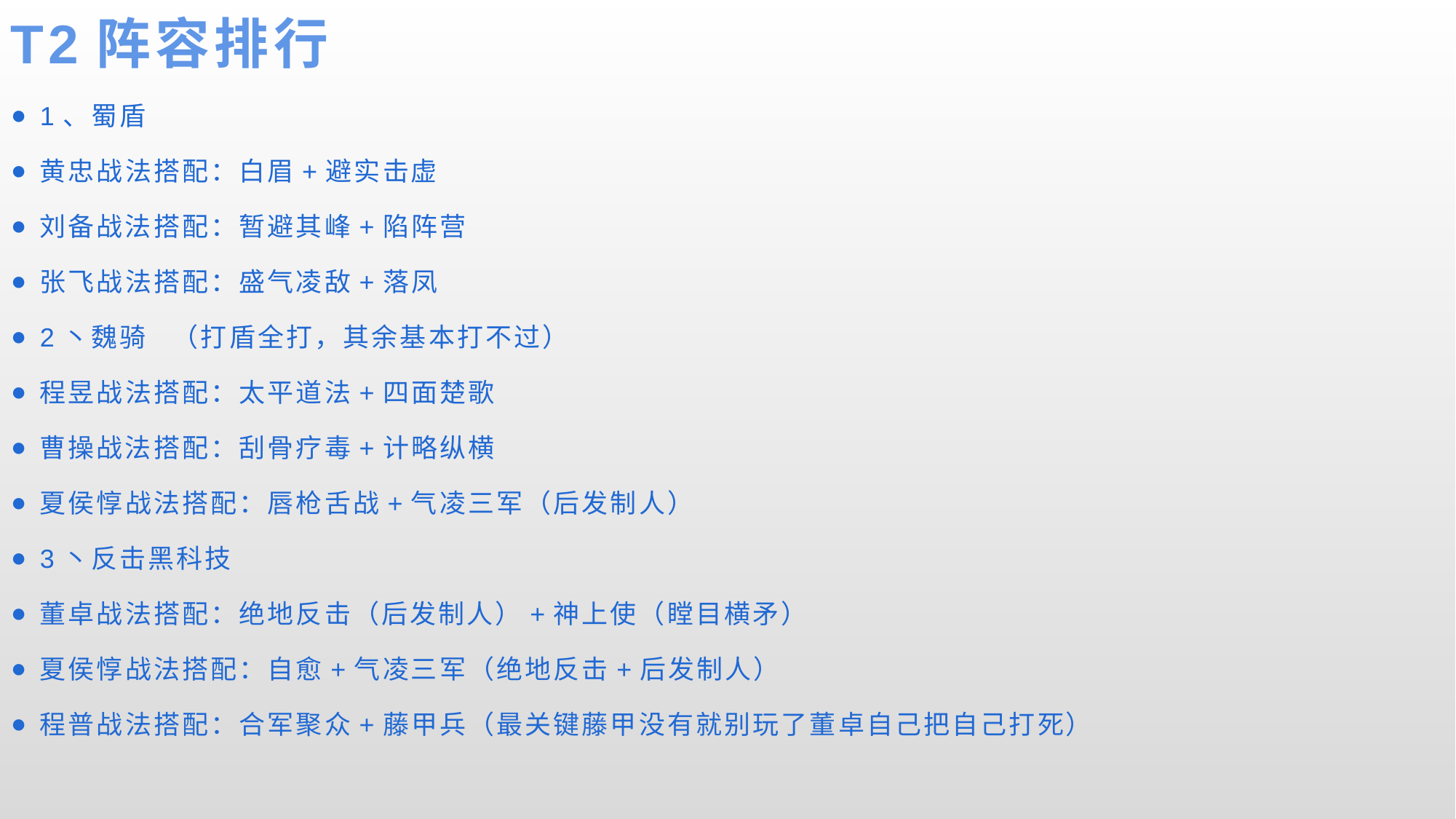

# T2阵容排行
1、蜀盾
黄忠战法搭配：白眉+避实击虚
刘备战法搭配：暂避其峰+陷阵营
张飞战法搭配：盛气凌敌+落凤
2丶魏骑   （打盾全打，其余基本打不过）
程昱战法搭配：太平道法+四面楚歌
曹操战法搭配：刮骨疗毒+计略纵横
夏侯惇战法搭配：唇枪舌战+气凌三军（后发制人）
3丶反击黑科技
董卓战法搭配：绝地反击（后发制人）+神上使（瞠目横矛）
夏侯惇战法搭配：自愈+气凌三军（绝地反击+后发制人）
程普战法搭配：合军聚众+藤甲兵（最关键藤甲没有就别玩了董卓自己把自己打死）